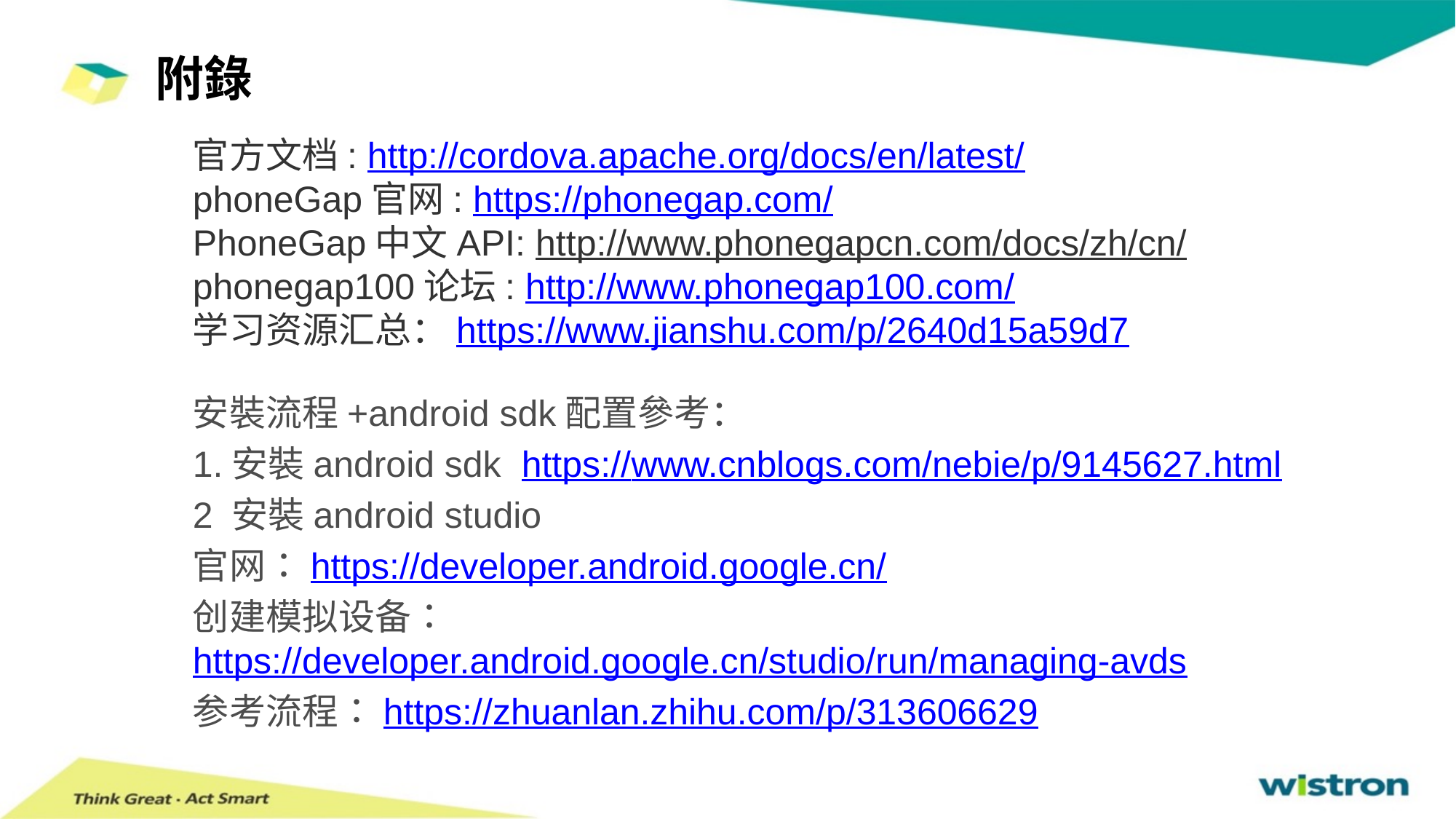

附錄
# 官方文档: http://cordova.apache.org/docs/en/latest/ phoneGap官网: https://phonegap.com/ PhoneGap中文API: http://www.phonegapcn.com/docs/zh/cn/ phonegap100论坛: http://www.phonegap100.com/ 学习资源汇总：https://www.jianshu.com/p/2640d15a59d7
安裝流程+android sdk配置參考：
1.安裝android sdk  https://www.cnblogs.com/nebie/p/9145627.html
2 安裝android studio
官网：https://developer.android.google.cn/
创建模拟设备：https://developer.android.google.cn/studio/run/managing-avds
参考流程：https://zhuanlan.zhihu.com/p/313606629